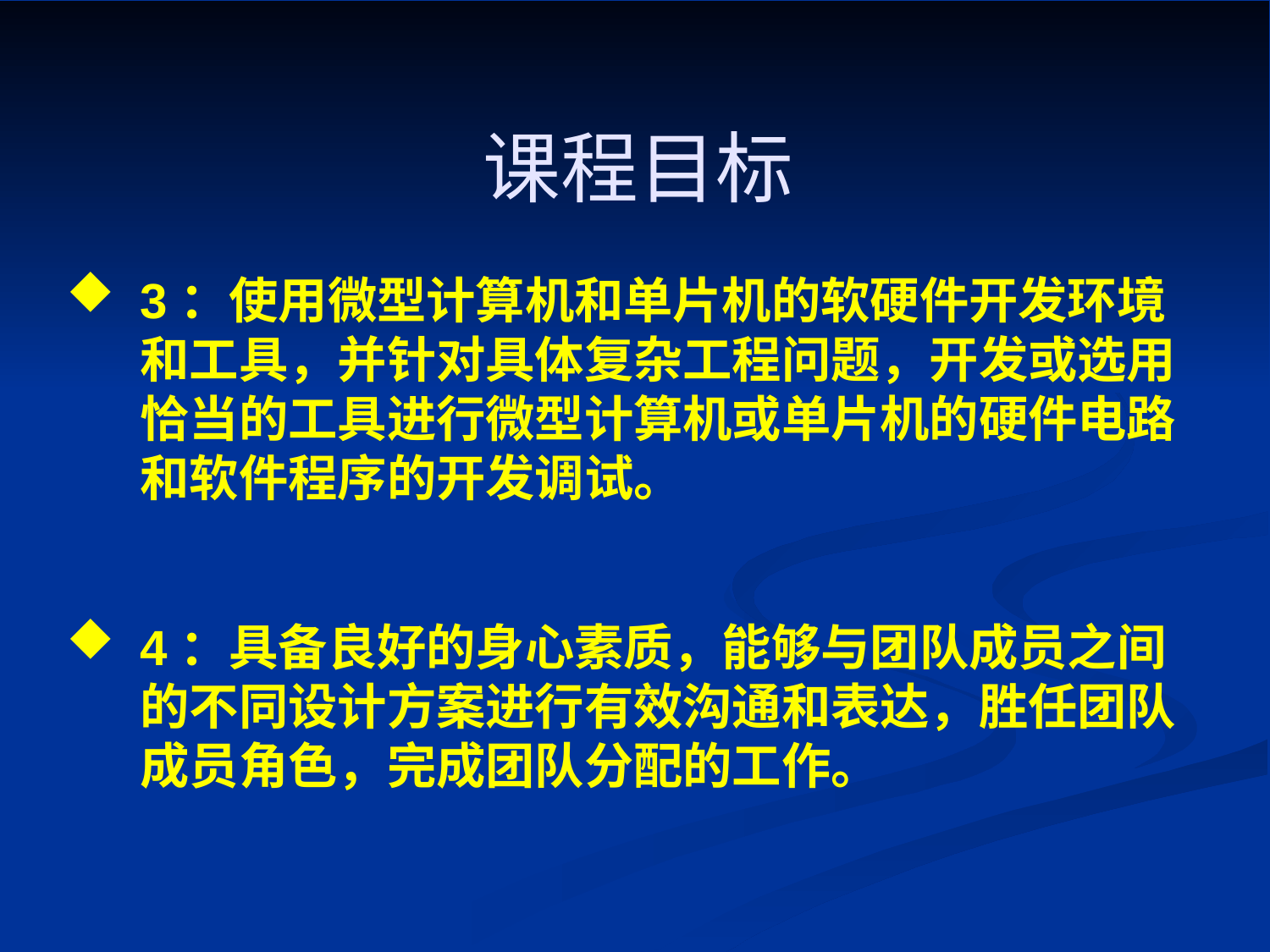

# 课程目标
3：使用微型计算机和单片机的软硬件开发环境和工具，并针对具体复杂工程问题，开发或选用恰当的工具进行微型计算机或单片机的硬件电路和软件程序的开发调试。

4：具备良好的身心素质，能够与团队成员之间的不同设计方案进行有效沟通和表达，胜任团队成员角色，完成团队分配的工作。